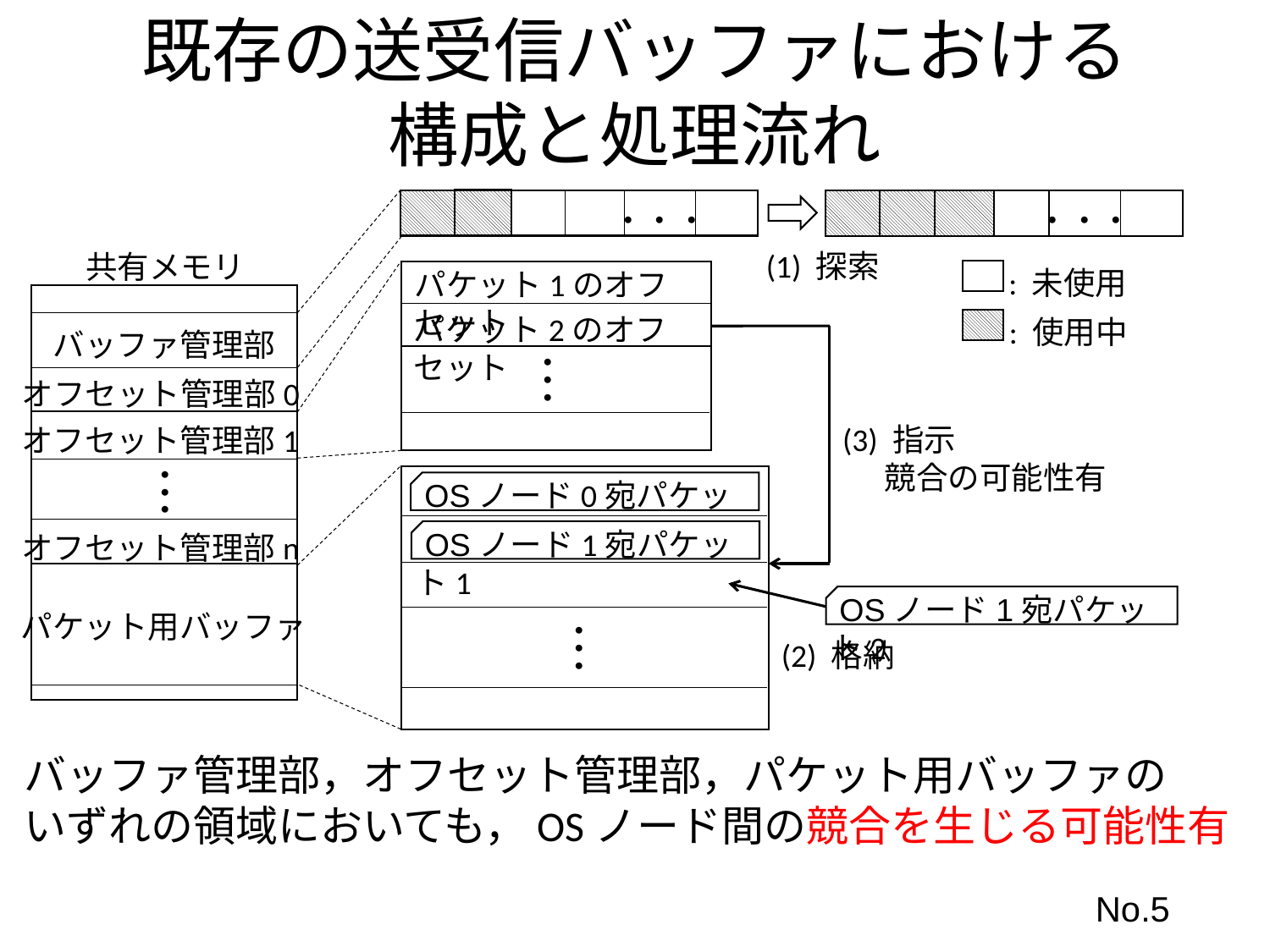

既存の送受信バッファにおける
構成と処理流れ

・・・

・・・

(1) 探索
共有メモリ
: 未使用
パケット1のオフセット

パケット2のオフセット
: 使用中

バッファ管理部
・
・
・
オフセット管理部0
(3) 指示

・
・
・
 OSノード0宛パケット1

 OSノード1宛パケット1

 OSノード1宛パケット2

パケット用バッファ
・
・
・
(2) 格納
オフセット管理部1
オフセット管理部n
競合の可能性有
バッファ管理部，オフセット管理部，パケット用バッファの
いずれの領域においても，OSノード間の競合を生じる可能性有
No.5